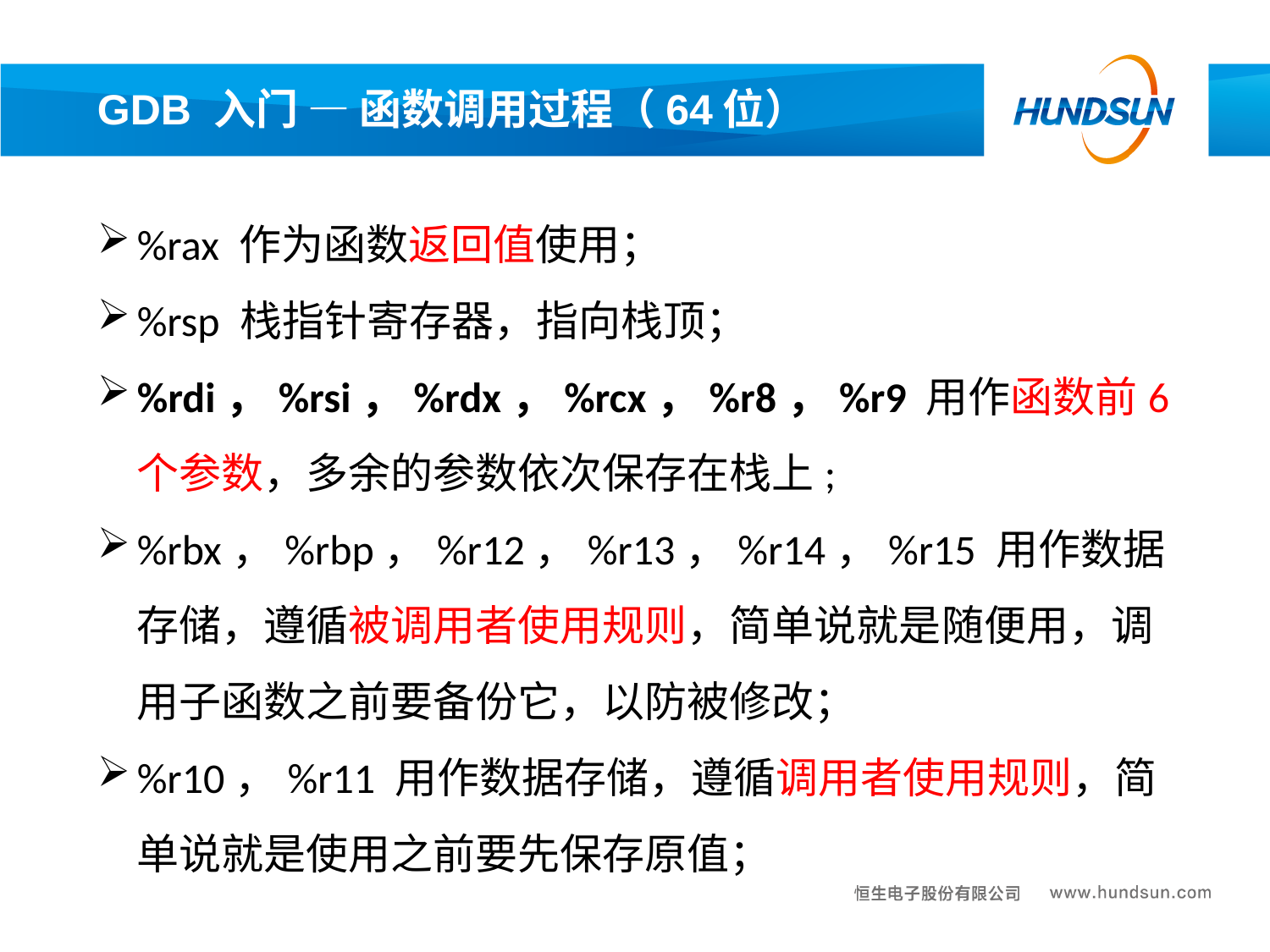

GDB 入门 — 函数调用过程（64位）
%rax 作为函数返回值使用；
%rsp 栈指针寄存器，指向栈顶；
%rdi，%rsi，%rdx，%rcx，%r8，%r9 用作函数前6个参数，多余的参数依次保存在栈上;
%rbx，%rbp，%r12，%r13，%r14，%r15 用作数据存储，遵循被调用者使用规则，简单说就是随便用，调用子函数之前要备份它，以防被修改；
%r10，%r11 用作数据存储，遵循调用者使用规则，简单说就是使用之前要先保存原值；